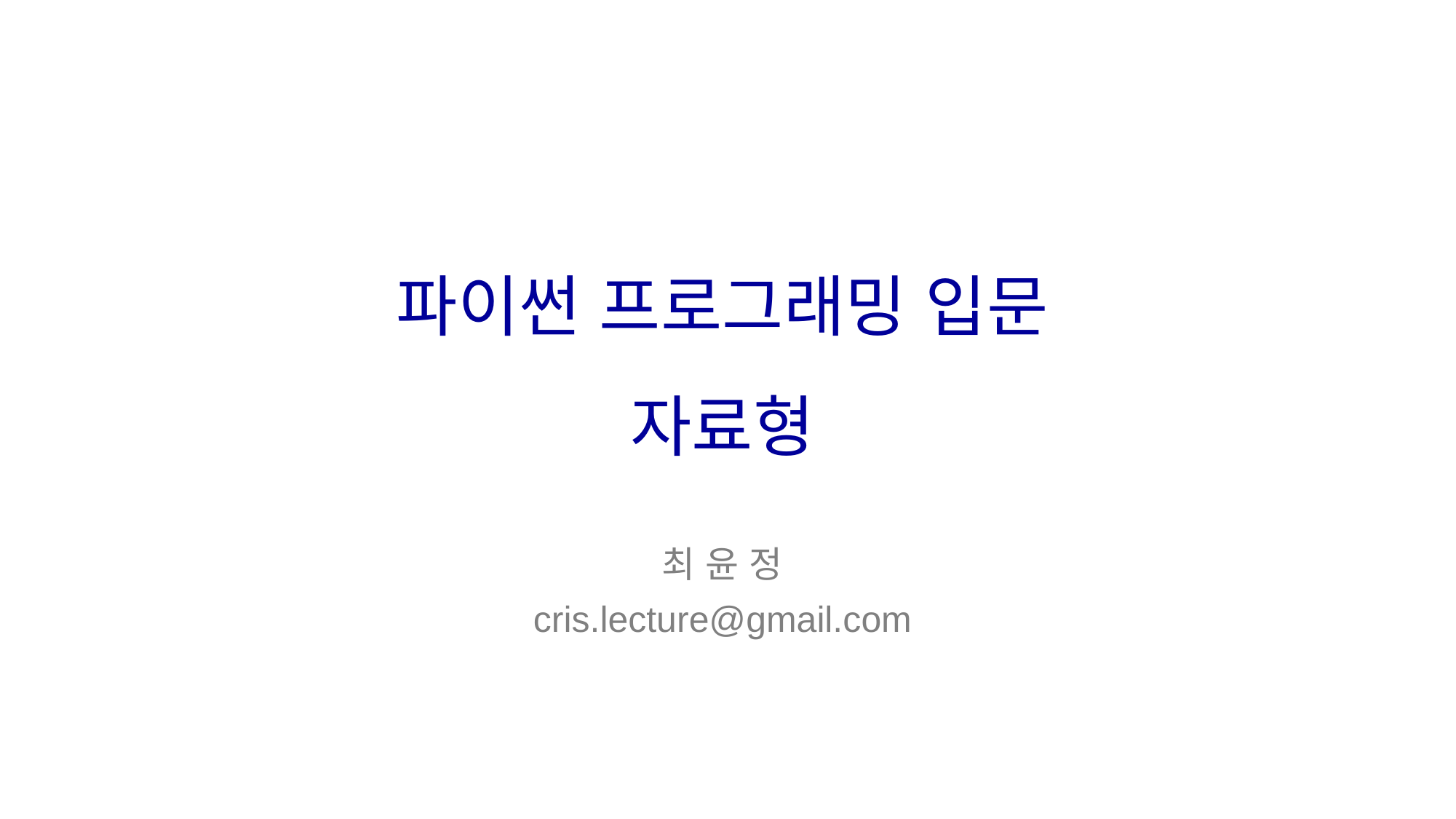

# 파이썬 프로그래밍 입문 자료형
최 윤 정
cris.lecture@gmail.com